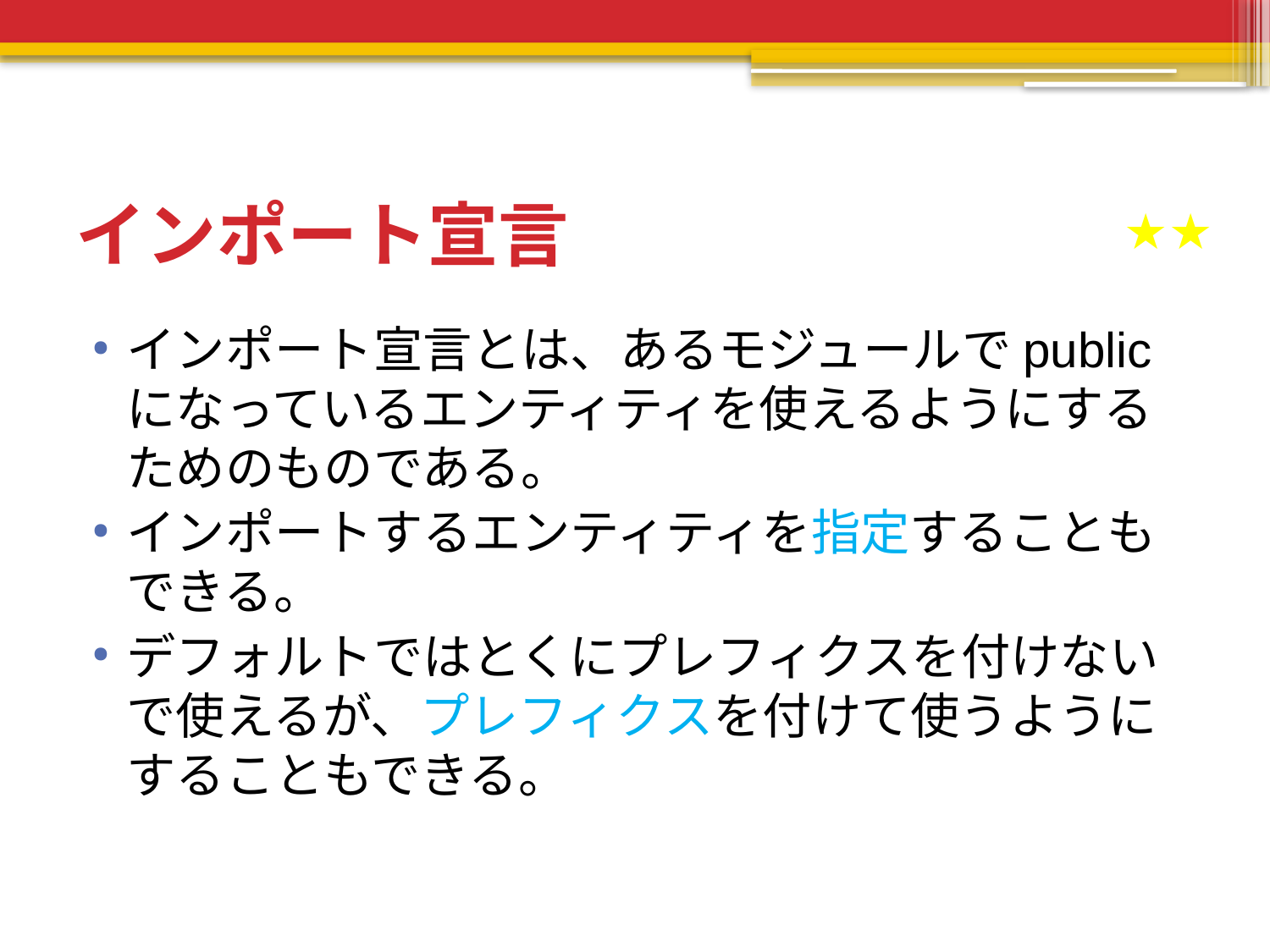

# インポート宣言
★★★★★
インポート宣言とは、あるモジュールでpublicになっているエンティティを使えるようにするためのものである。
インポートするエンティティを指定することもできる。
デフォルトではとくにプレフィクスを付けないで使えるが、プレフィクスを付けて使うようにすることもできる。